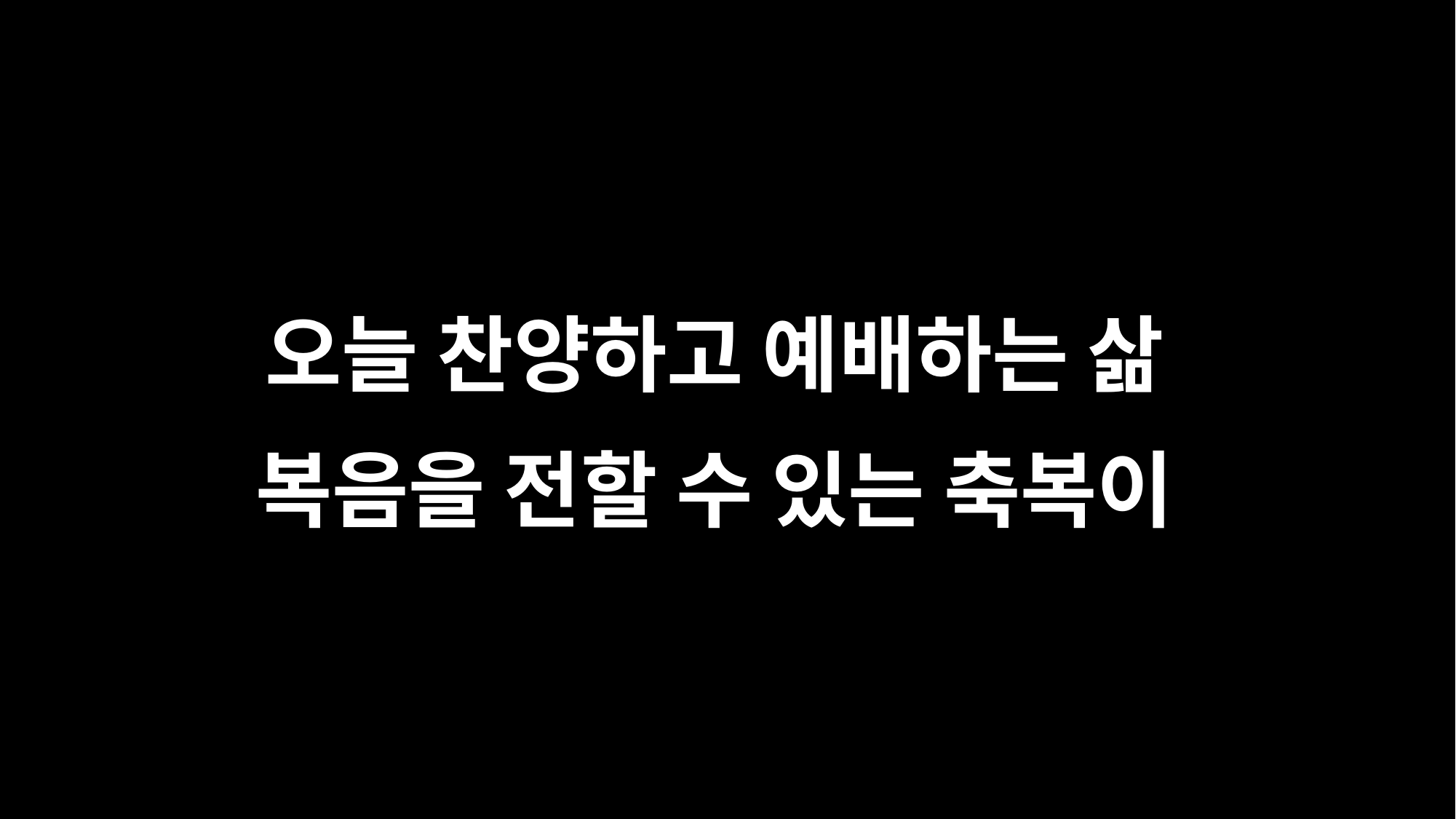

오늘 찬양하고 예배하는 삶
복음을 전할 수 있는 축복이